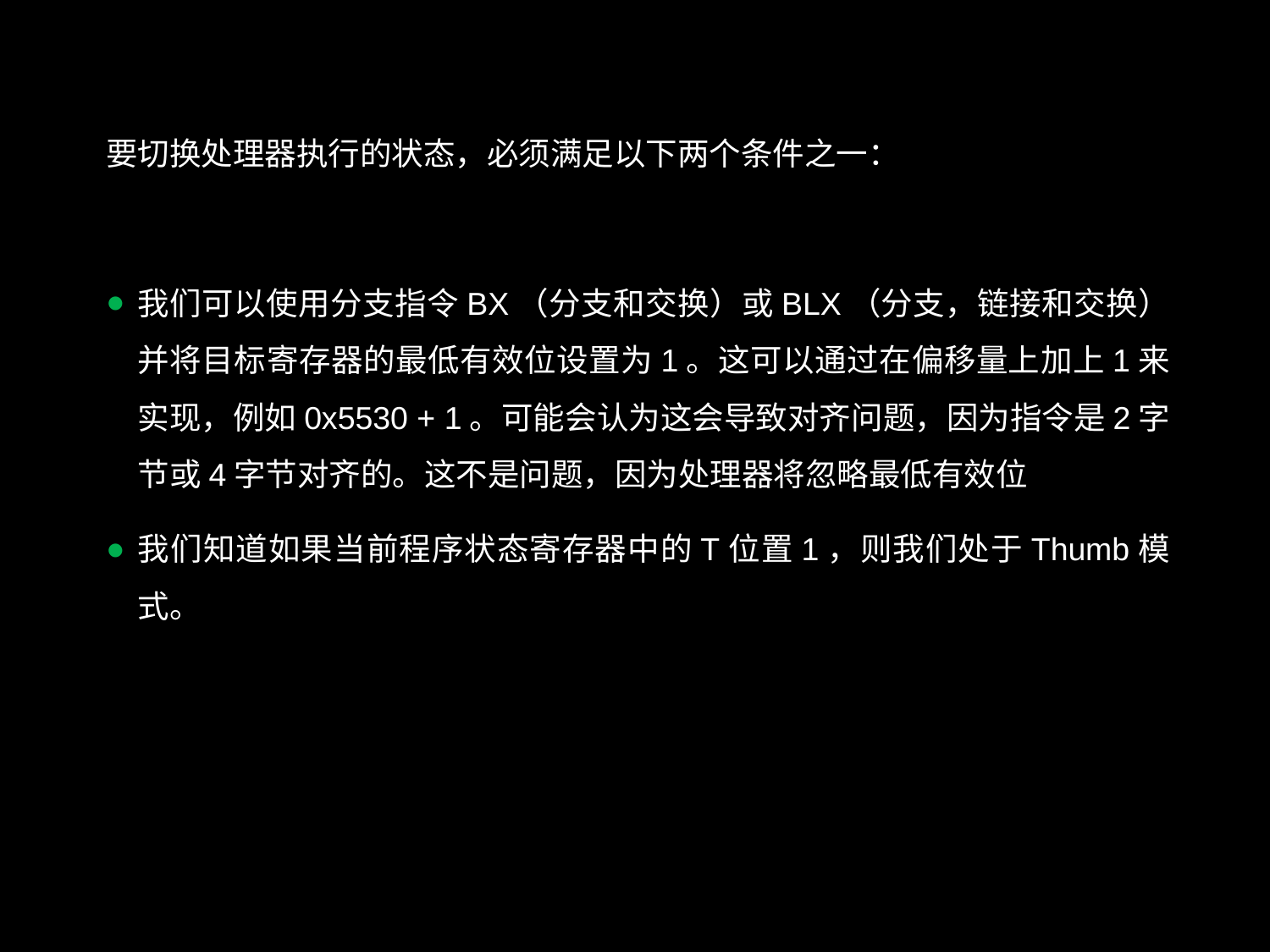

要切换处理器执行的状态，必须满足以下两个条件之一：

我们可以使用分支指令BX（分支和交换）或BLX（分支，链接和交换）并将目标寄存器的最低有效位设置为1。这可以通过在偏移量上加上1来实现，例如0x5530 + 1。可能会认为这会导致对齐问题，因为指令是2字节或4字节对齐的。这不是问题，因为处理器将忽略最低有效位
我们知道如果当前程序状态寄存器中的T位置1，则我们处于Thumb模式。